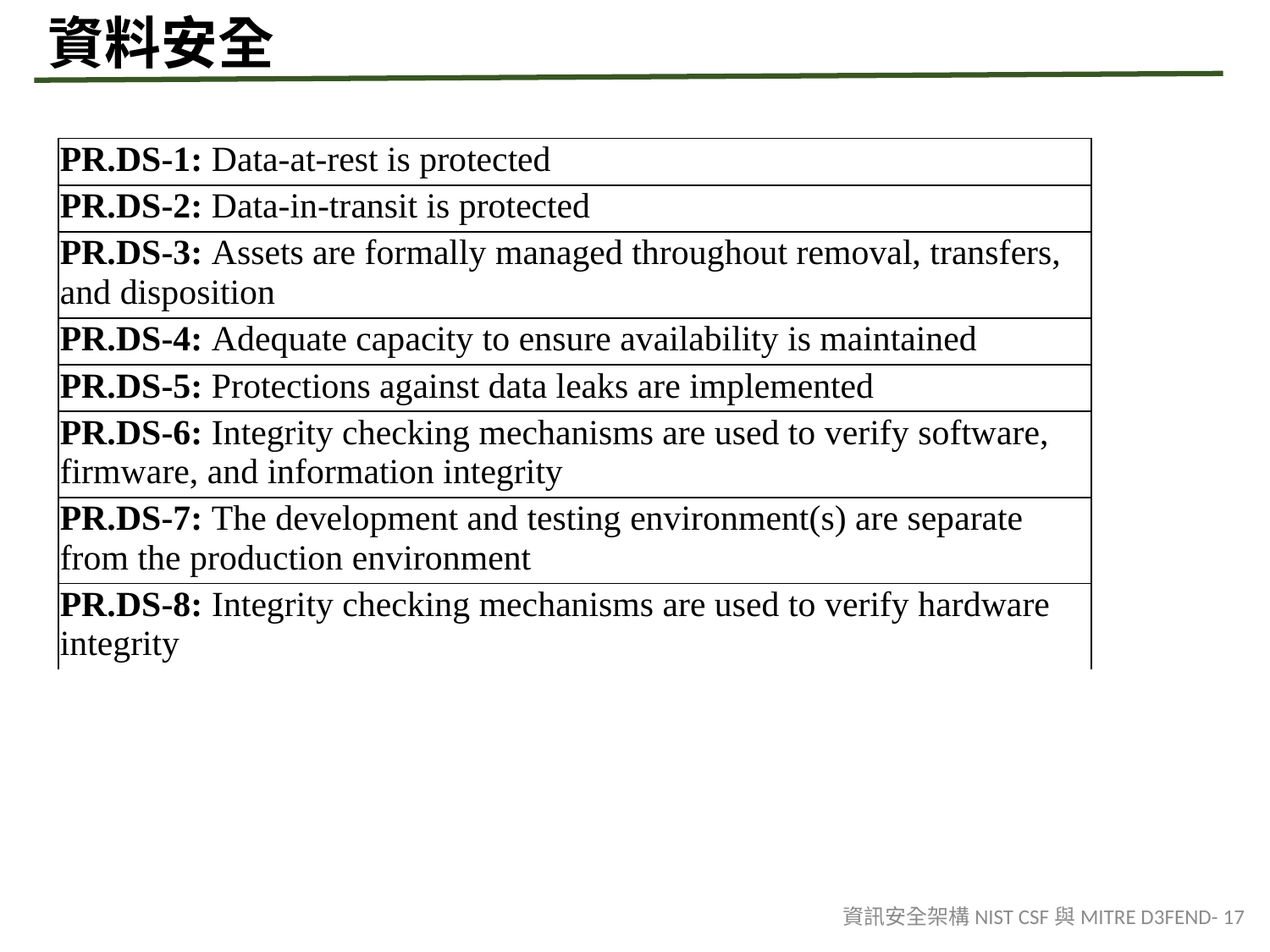

# 資料安全
| PR.DS-1: Data-at-rest is protected |
| --- |
| PR.DS-2: Data-in-transit is protected |
| PR.DS-3: Assets are formally managed throughout removal, transfers, and disposition |
| PR.DS-4: Adequate capacity to ensure availability is maintained |
| PR.DS-5: Protections against data leaks are implemented |
| PR.DS-6: Integrity checking mechanisms are used to verify software, firmware, and information integrity |
| PR.DS-7: The development and testing environment(s) are separate from the production environment |
| PR.DS-8: Integrity checking mechanisms are used to verify hardware integrity |
資訊安全架構NIST CSF與MITRE D3FEND- 17